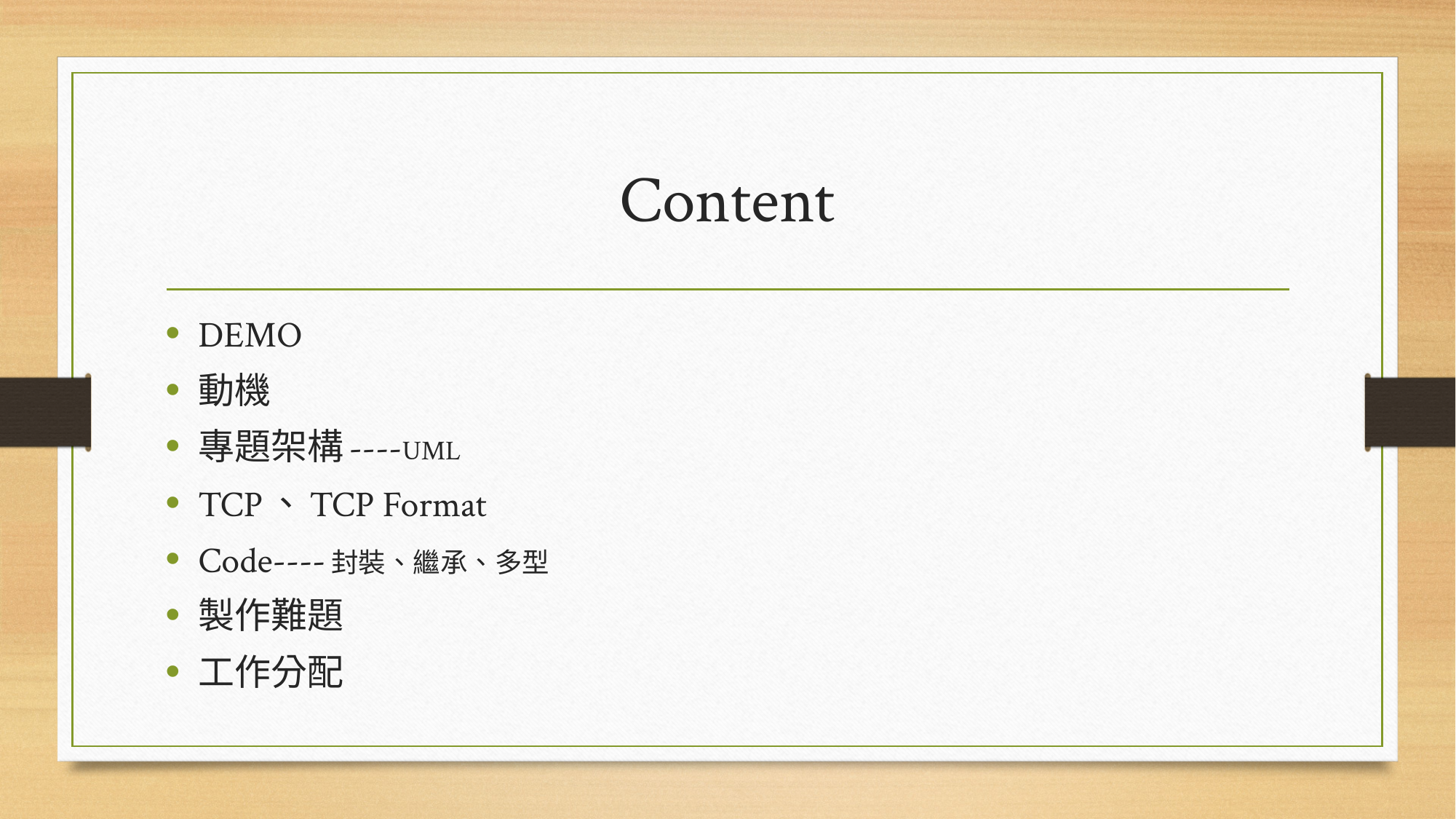

# Content
DEMO
動機
專題架構----UML
TCP、TCP Format
Code----封裝、繼承、多型
製作難題
工作分配